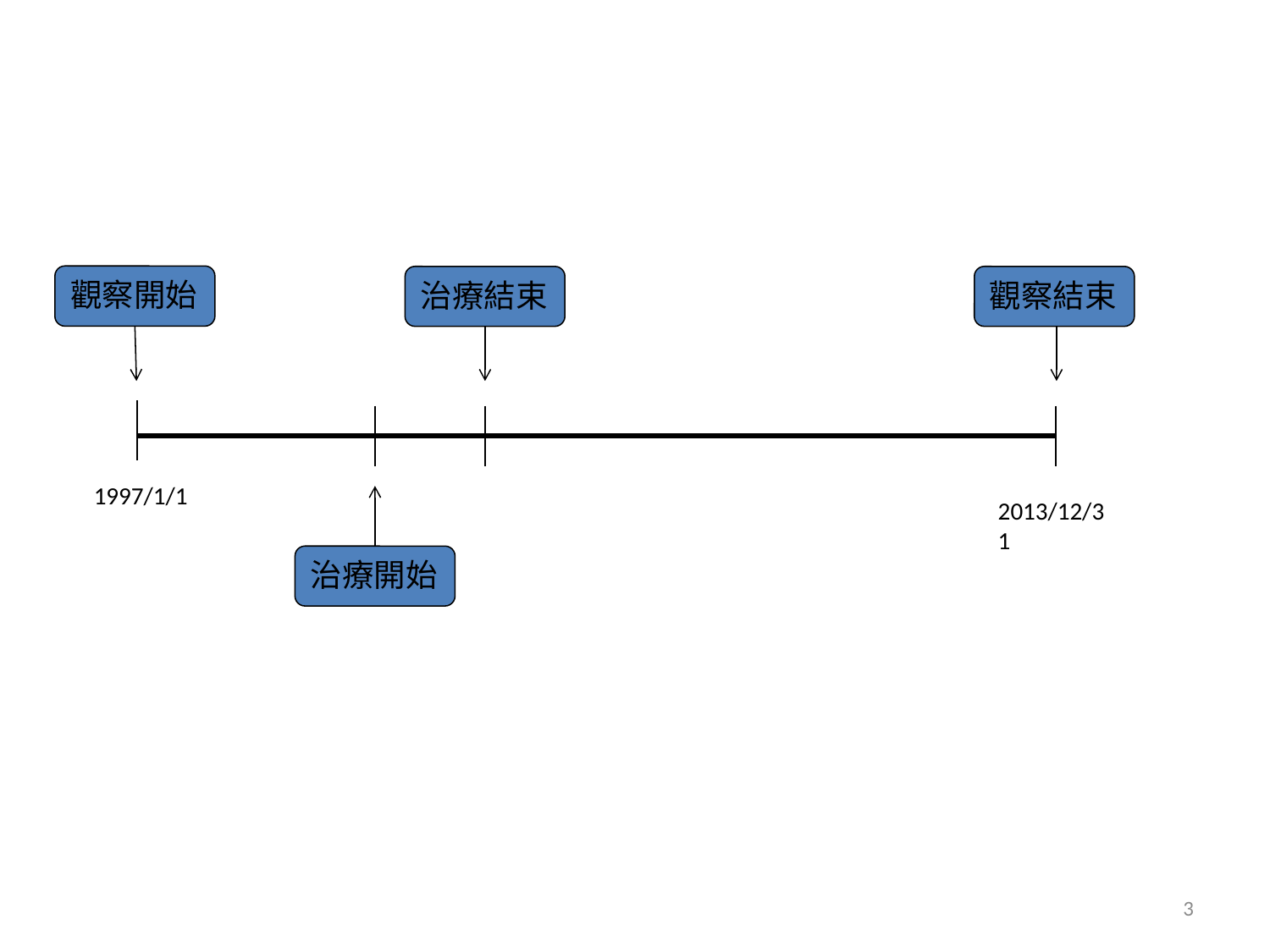

觀察開始
治療結束
觀察結束
1997/1/1
2013/12/31
治療開始
3